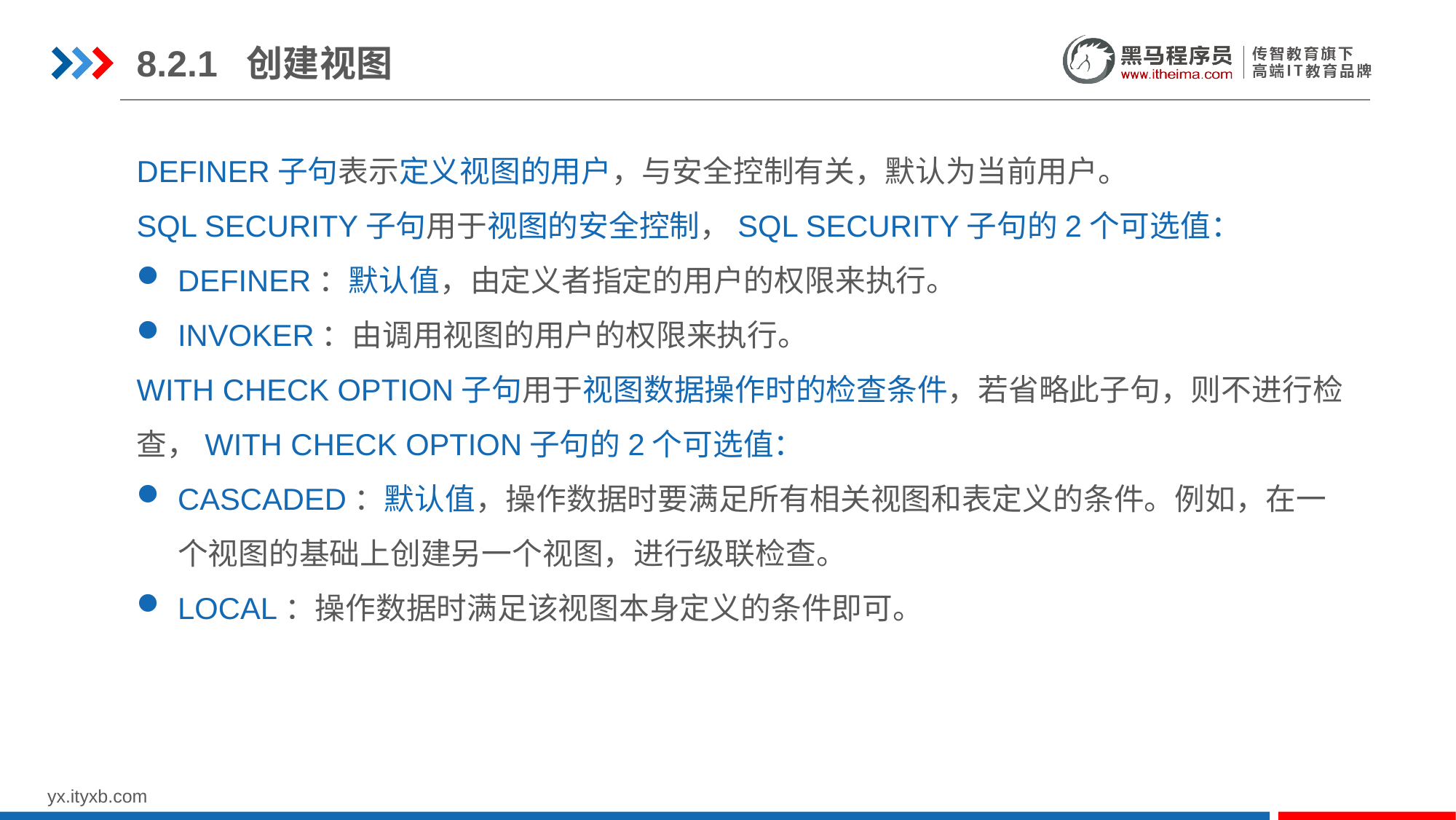

8.2.1  创建视图
DEFINER子句表示定义视图的用户，与安全控制有关，默认为当前用户。
SQL SECURITY子句用于视图的安全控制，SQL SECURITY子句的2个可选值：
DEFINER：默认值，由定义者指定的用户的权限来执行。
INVOKER：由调用视图的用户的权限来执行。
WITH CHECK OPTION子句用于视图数据操作时的检查条件，若省略此子句，则不进行检查，WITH CHECK OPTION子句的2个可选值：
CASCADED：默认值，操作数据时要满足所有相关视图和表定义的条件。例如，在一个视图的基础上创建另一个视图，进行级联检查。
LOCAL：操作数据时满足该视图本身定义的条件即可。